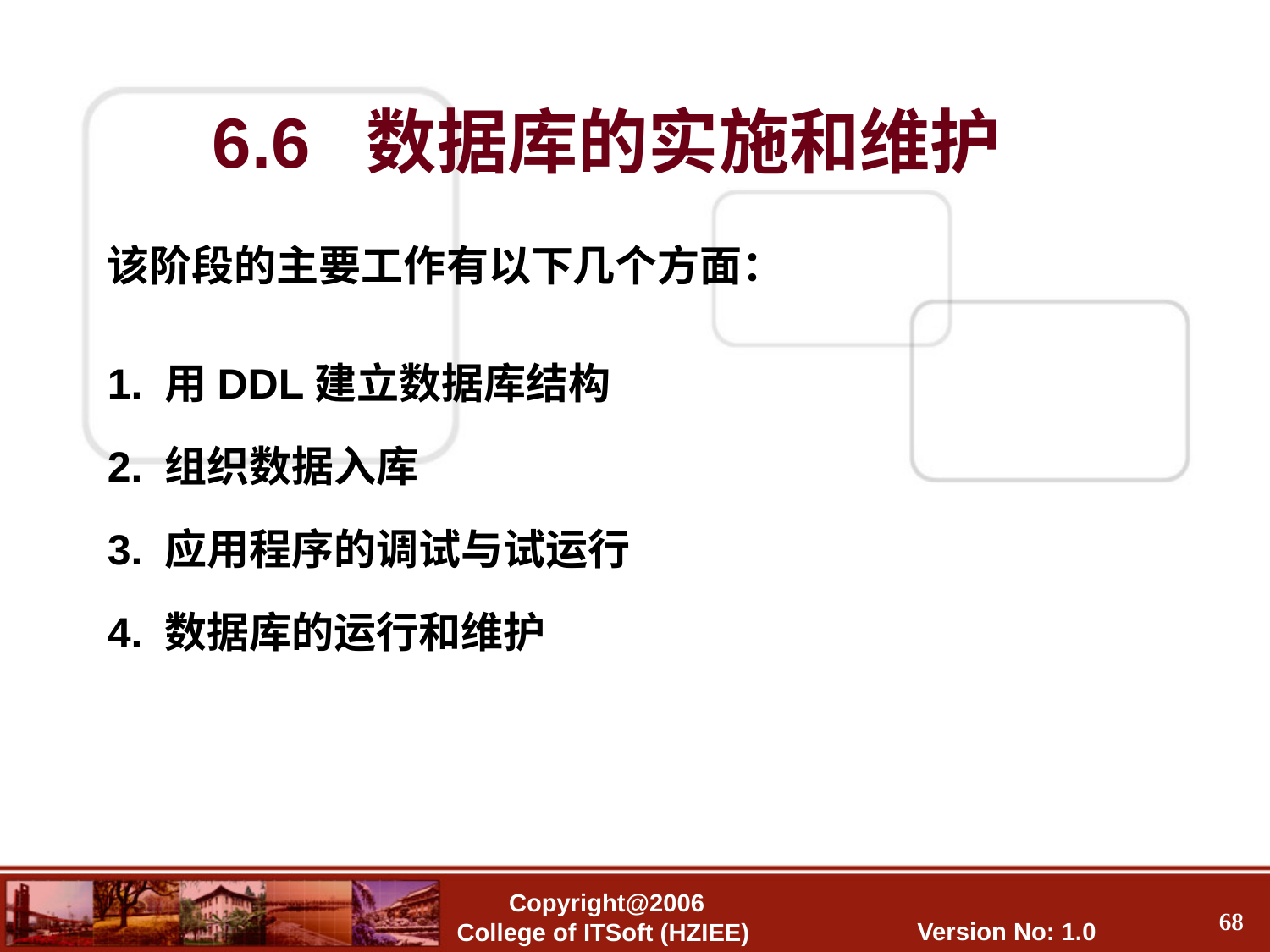

6.6  数据库的实施和维护
该阶段的主要工作有以下几个方面：

1. 用DDL建立数据库结构
2. 组织数据入库
3. 应用程序的调试与试运行
4. 数据库的运行和维护